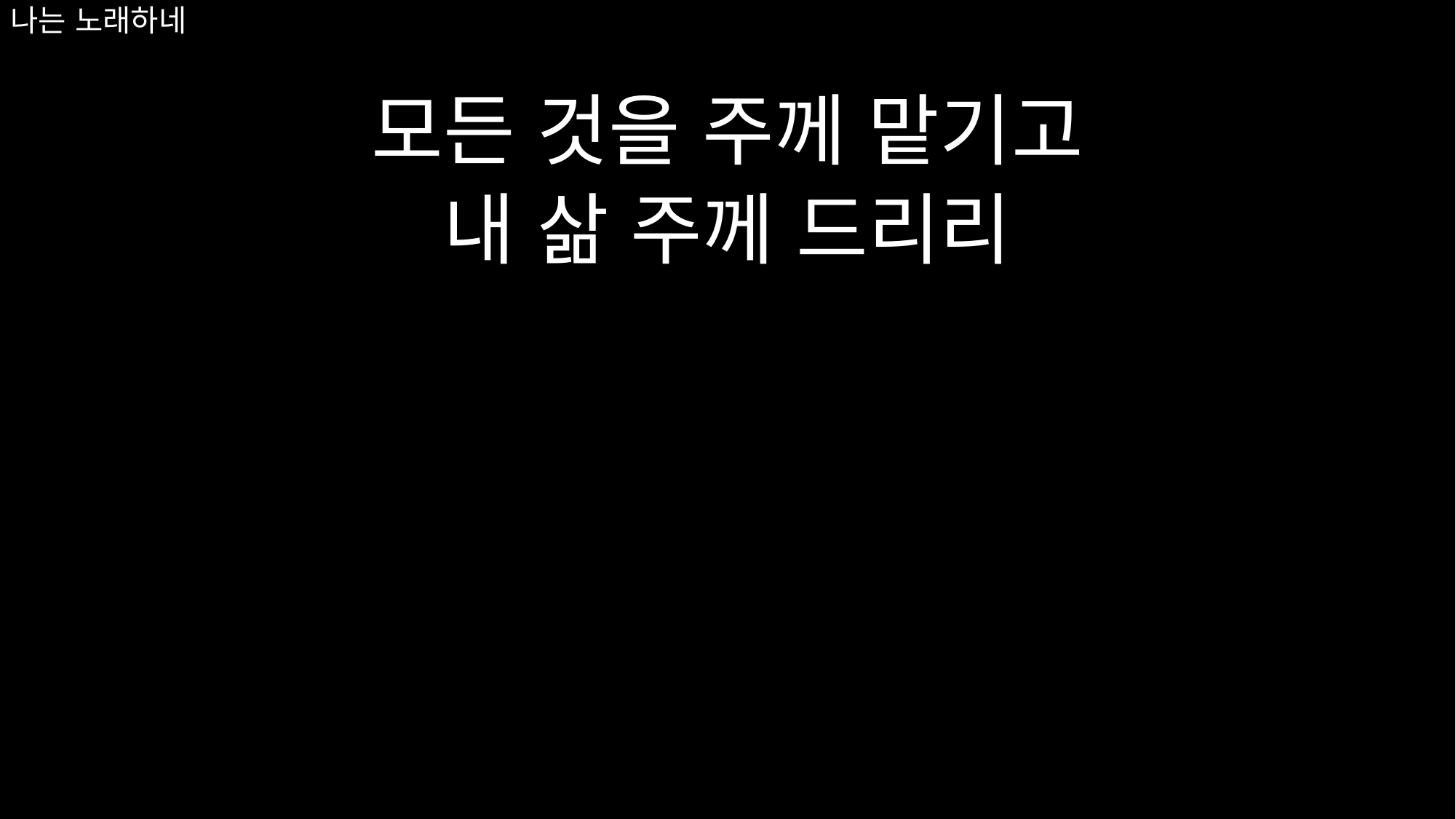

모든 것을 주께 맡기고
내 삶 주께 드리리

# 나는 노래하네